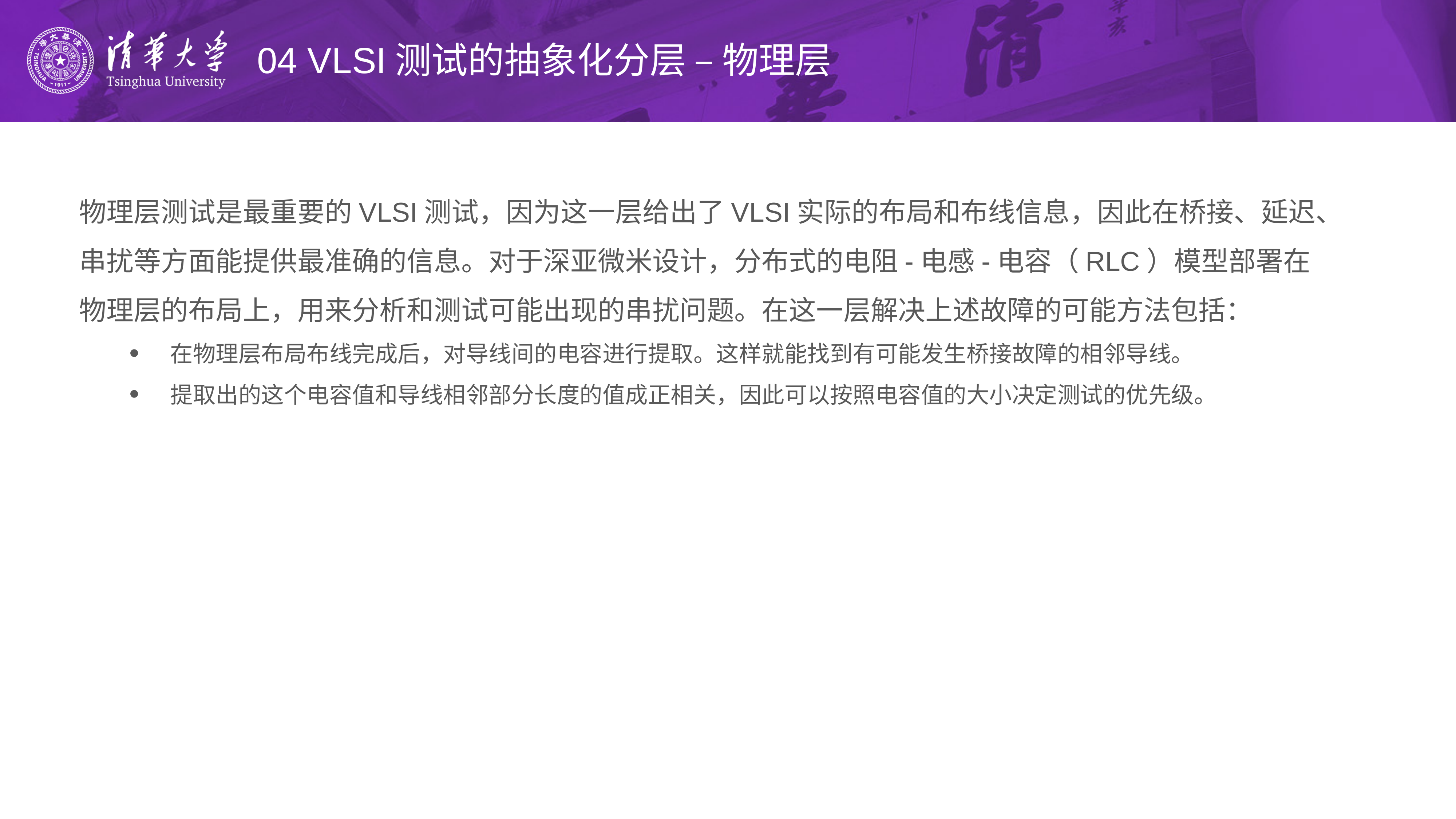

# 04 VLSI测试的抽象化分层 – 物理层
物理层测试是最重要的VLSI测试，因为这一层给出了VLSI实际的布局和布线信息，因此在桥接、延迟、串扰等方面能提供最准确的信息。对于深亚微米设计，分布式的电阻-电感-电容（RLC）模型部署在物理层的布局上，用来分析和测试可能出现的串扰问题。在这一层解决上述故障的可能方法包括：
在物理层布局布线完成后，对导线间的电容进行提取。这样就能找到有可能发生桥接故障的相邻导线。
提取出的这个电容值和导线相邻部分长度的值成正相关，因此可以按照电容值的大小决定测试的优先级。